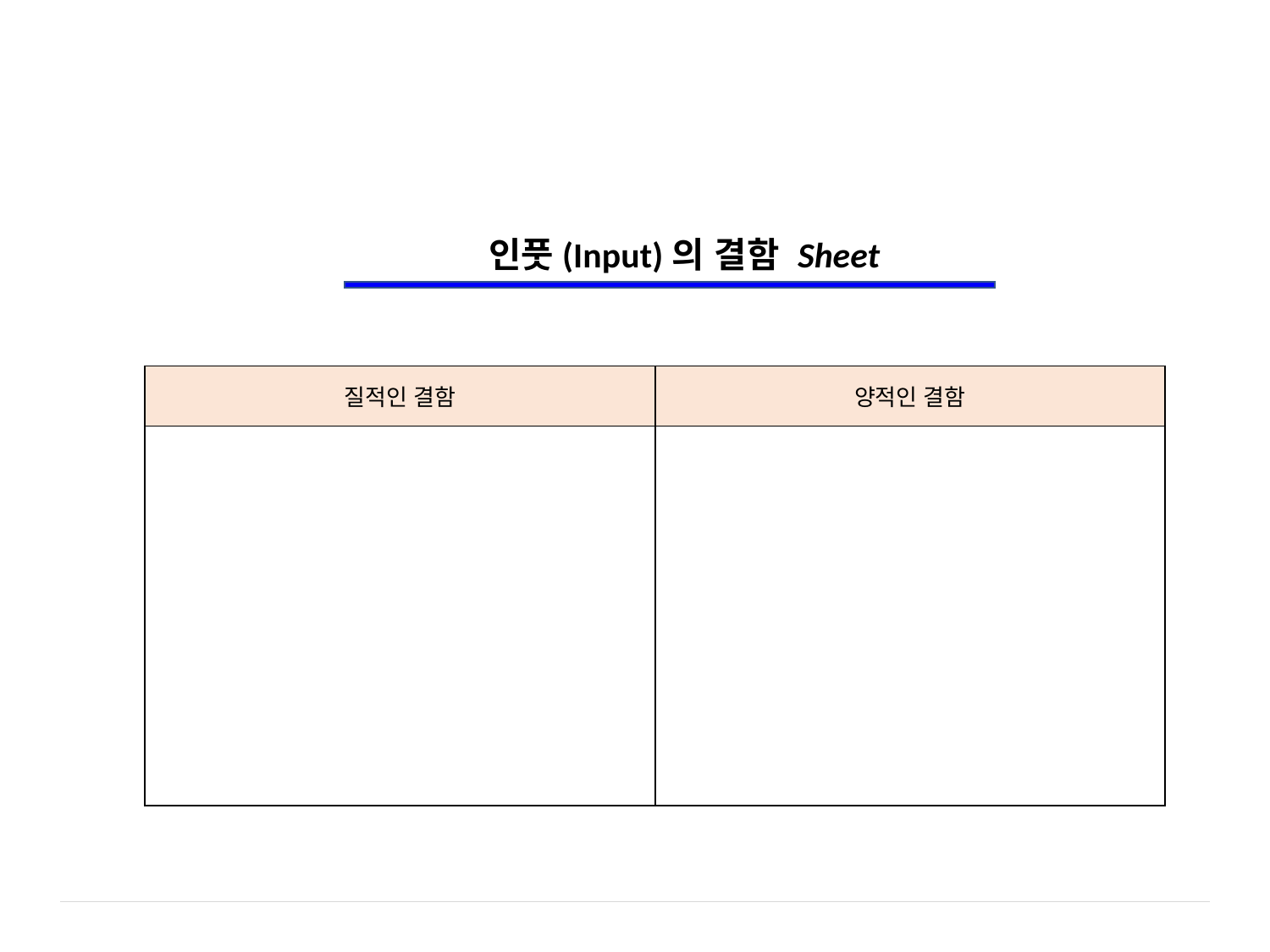

인풋(Input)의 결함 Sheet

| 질적인 결함 | 양적인 결함 |
| --- | --- |
|  |  |